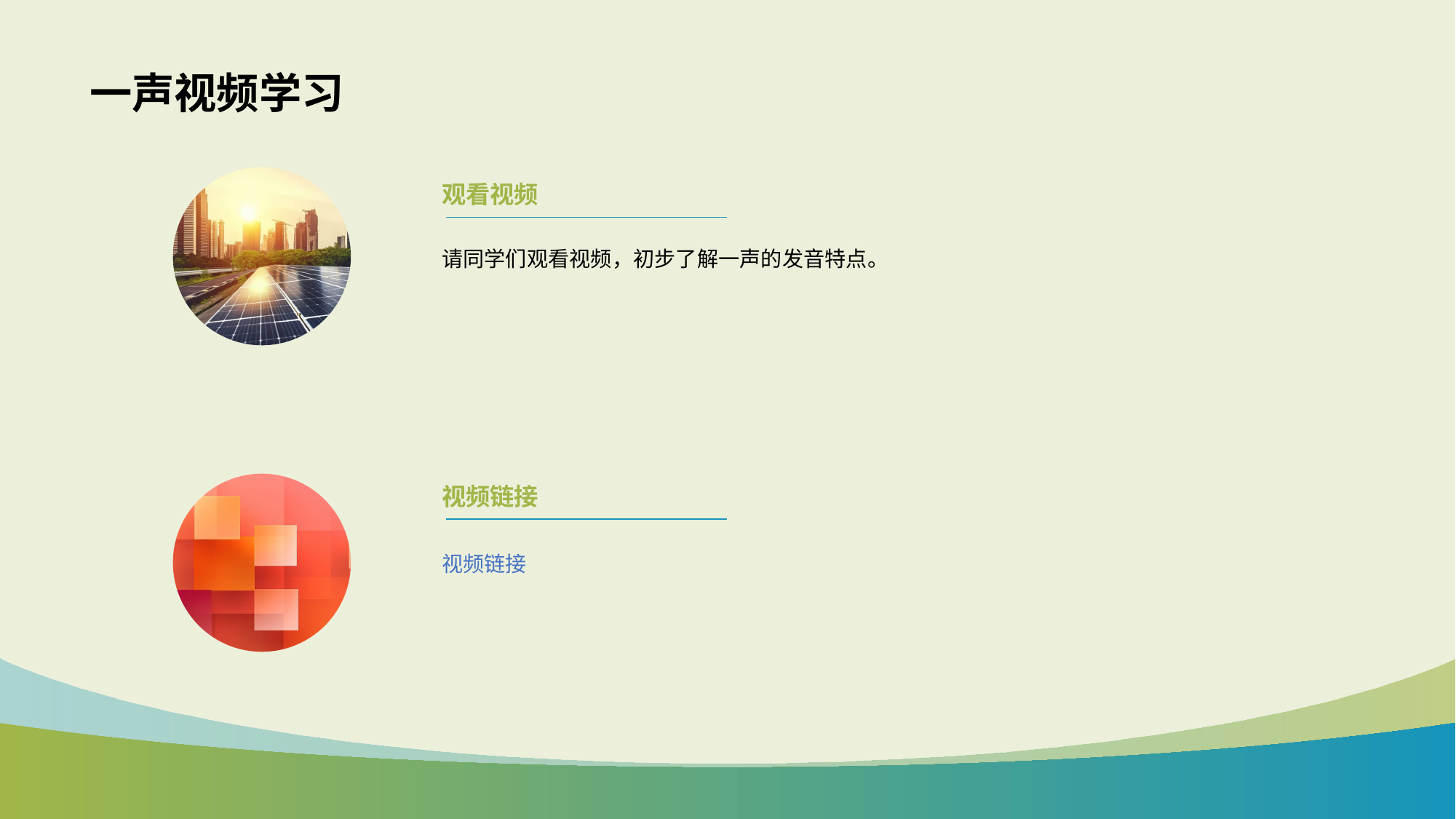

# 一声视频学习

观看视频
请同学们观看视频，初步了解一声的发音特点。

视频链接
视频链接